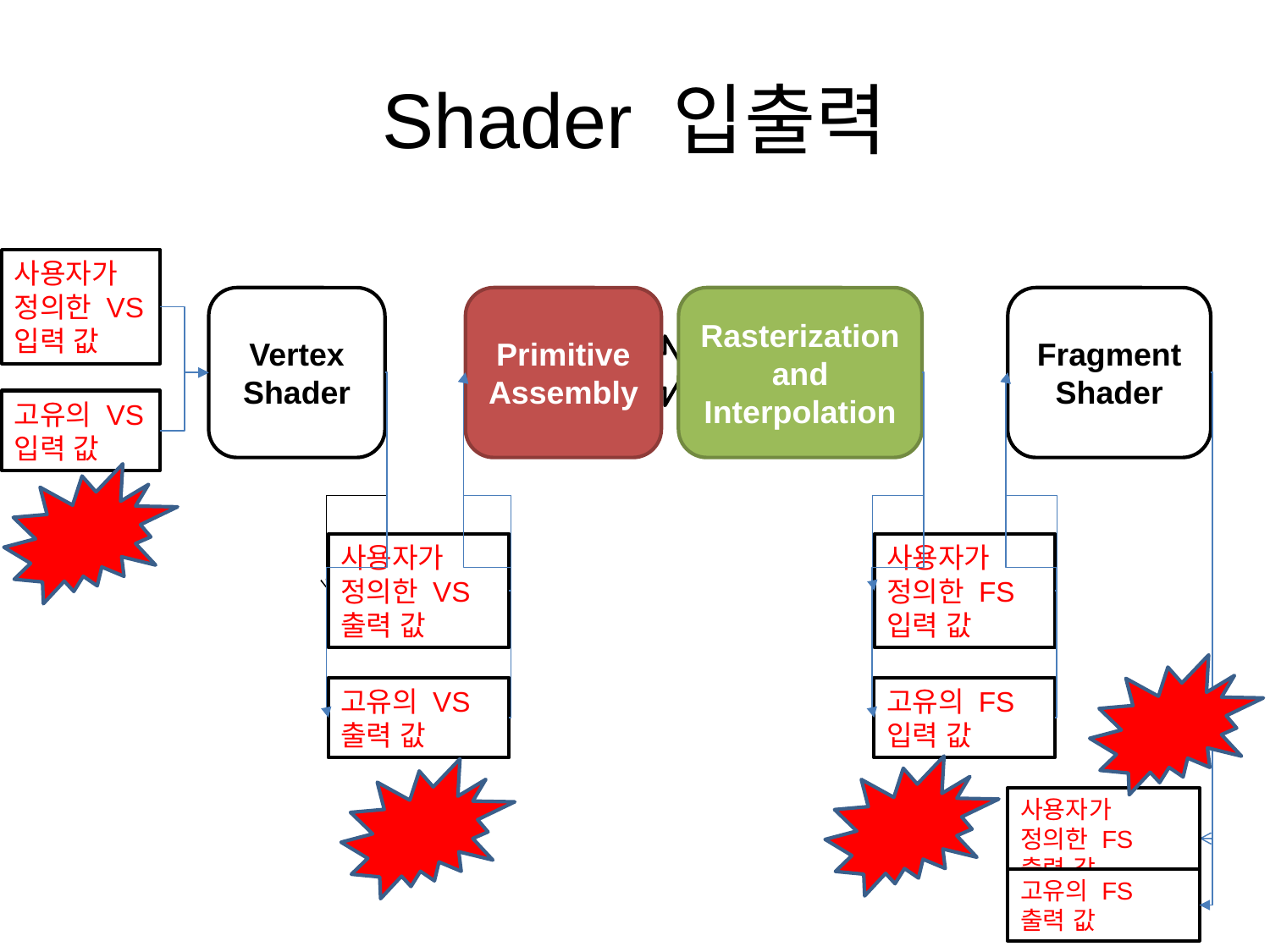

# Shader 입출력
사용자가 정의한 VS 입력 값
Vertex Shader
Primitive Assembly
Rasterization and Interpolation
Fragment Shader

고유의 VS입력 값

사용자가 정의한 FS 입력 값
사용자가 정의한 VS 출력 값

고유의 VS 출력 값
고유의 FS 입력 값

사용자가 정의한 FS 출력 값
고유의 FS 출력 값